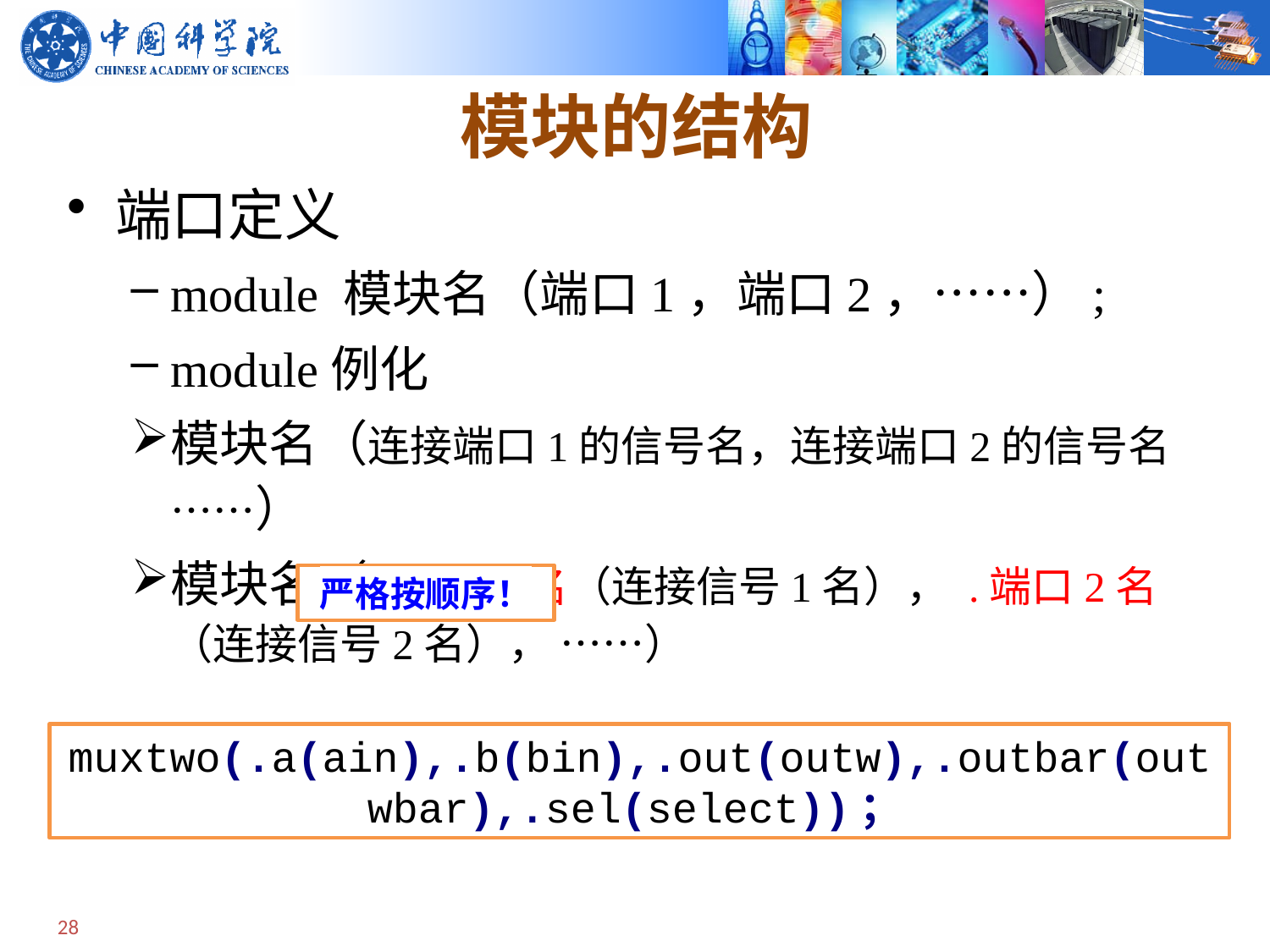

# 模块的结构
端口定义
module 模块名（端口1，端口2，……）;
module例化
模块名（连接端口1的信号名，连接端口2的信号名……）
模块名（.端口1名（连接信号1名）， .端口2名（连接信号2名）， ……）
严格按顺序！
muxtwo(.a(ain),.b(bin),.out(outw),.outbar(outwbar),.sel(select))；